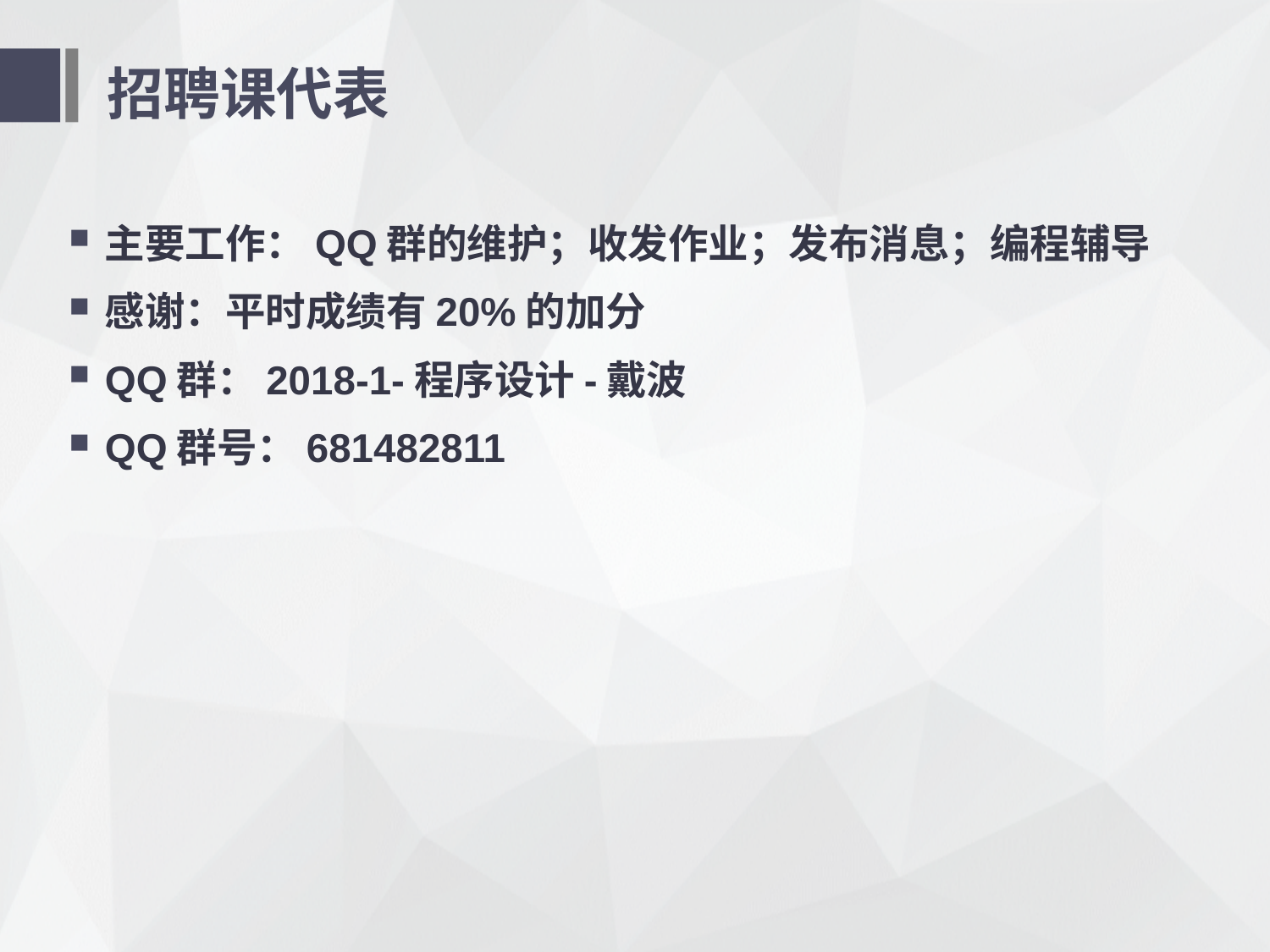

# 招聘课代表
主要工作：QQ群的维护；收发作业；发布消息；编程辅导
感谢：平时成绩有20%的加分
QQ群：2018-1-程序设计-戴波
QQ群号：681482811